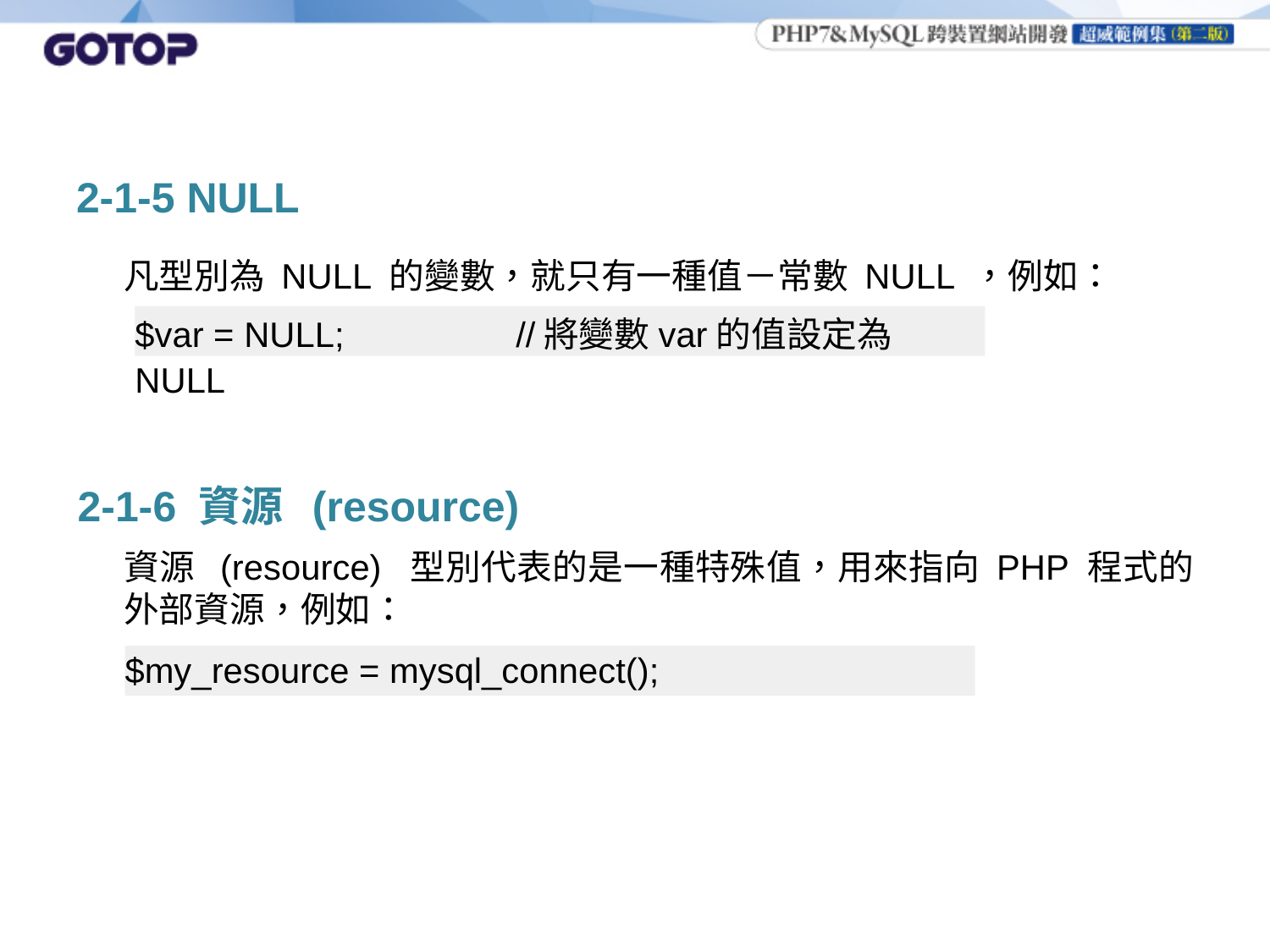

# 2-1-5 NULL
	凡型別為 NULL 的變數，就只有一種值－常數 NULL ，例如：

	資源  (resource)  型別代表的是一種特殊值，用來指向 PHP 程式的外部資源，例如：

$var = NULL;		//將變數var的值設定為NULL
2-1-6 資源  (resource)
$my_resource = mysql_connect();